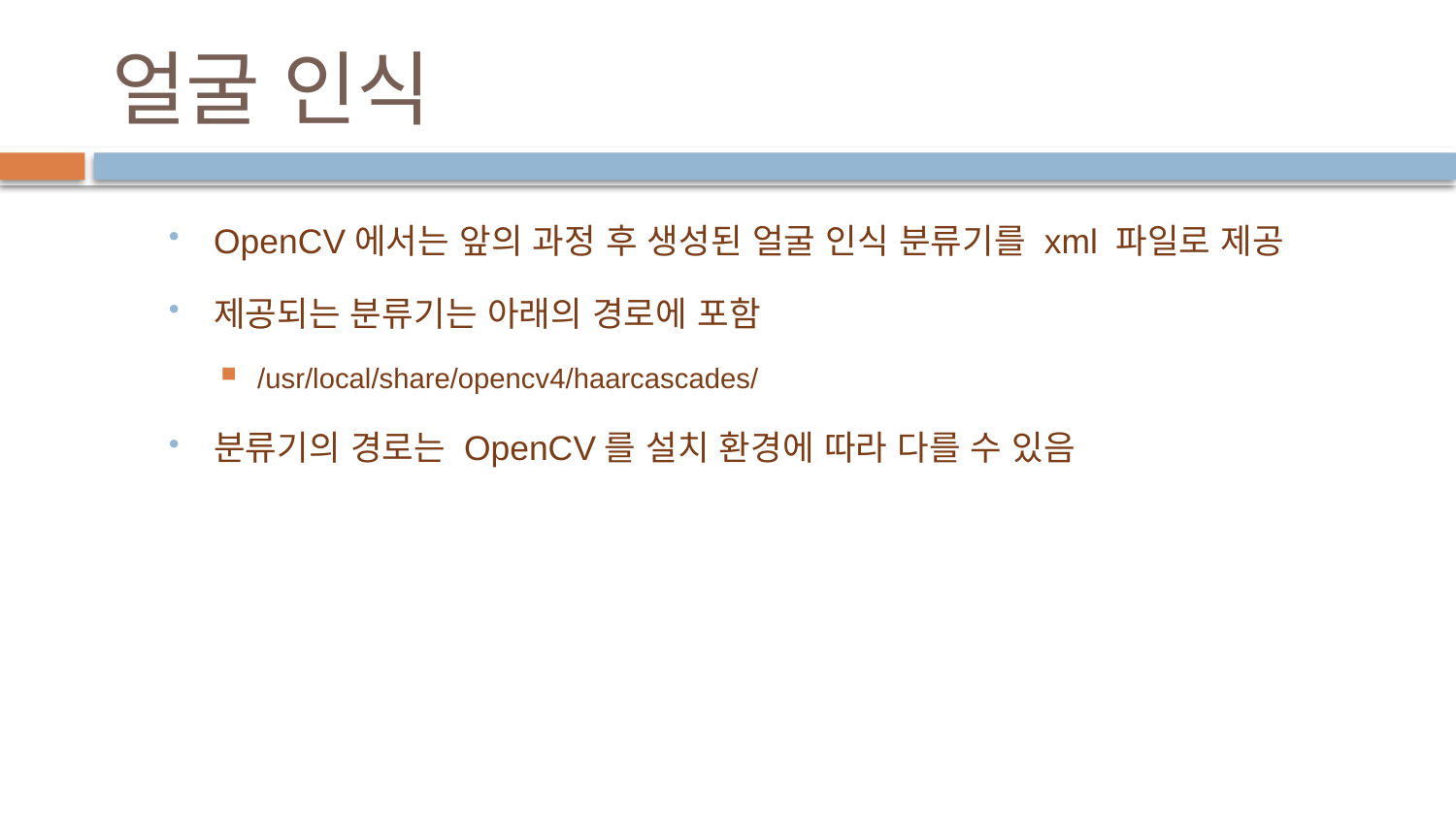

# 얼굴 인식
OpenCV에서는 앞의 과정 후 생성된 얼굴 인식 분류기를 xml 파일로 제공
제공되는 분류기는 아래의 경로에 포함
/usr/local/share/opencv4/haarcascades/
분류기의 경로는 OpenCV를 설치 환경에 따라 다를 수 있음